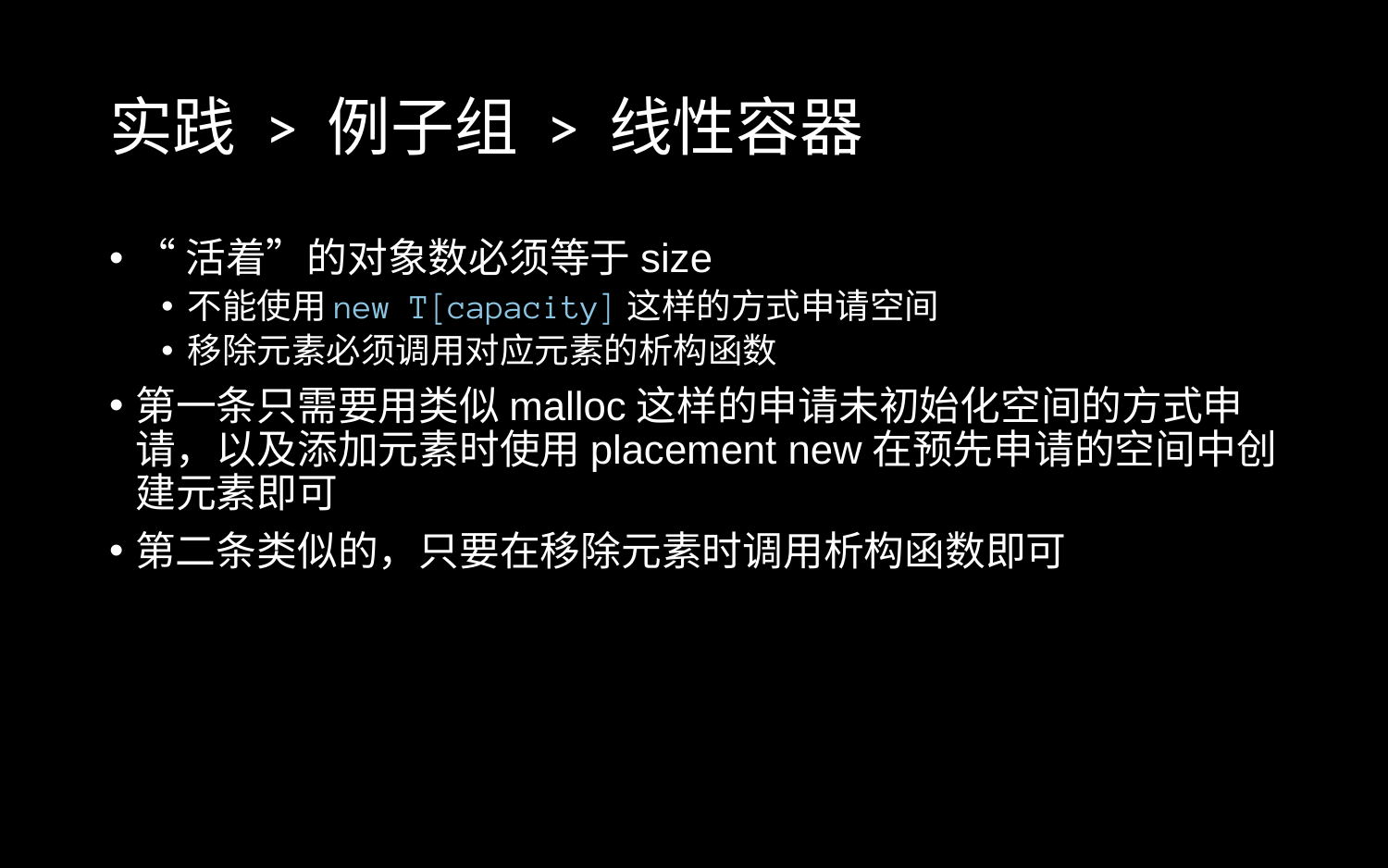

# 实践 > 例子组 > 线性容器
“活着”的对象数必须等于size
不能使用new T[capacity]这样的方式申请空间
移除元素必须调用对应元素的析构函数
第一条只需要用类似malloc这样的申请未初始化空间的方式申请，以及添加元素时使用placement new在预先申请的空间中创建元素即可
第二条类似的，只要在移除元素时调用析构函数即可